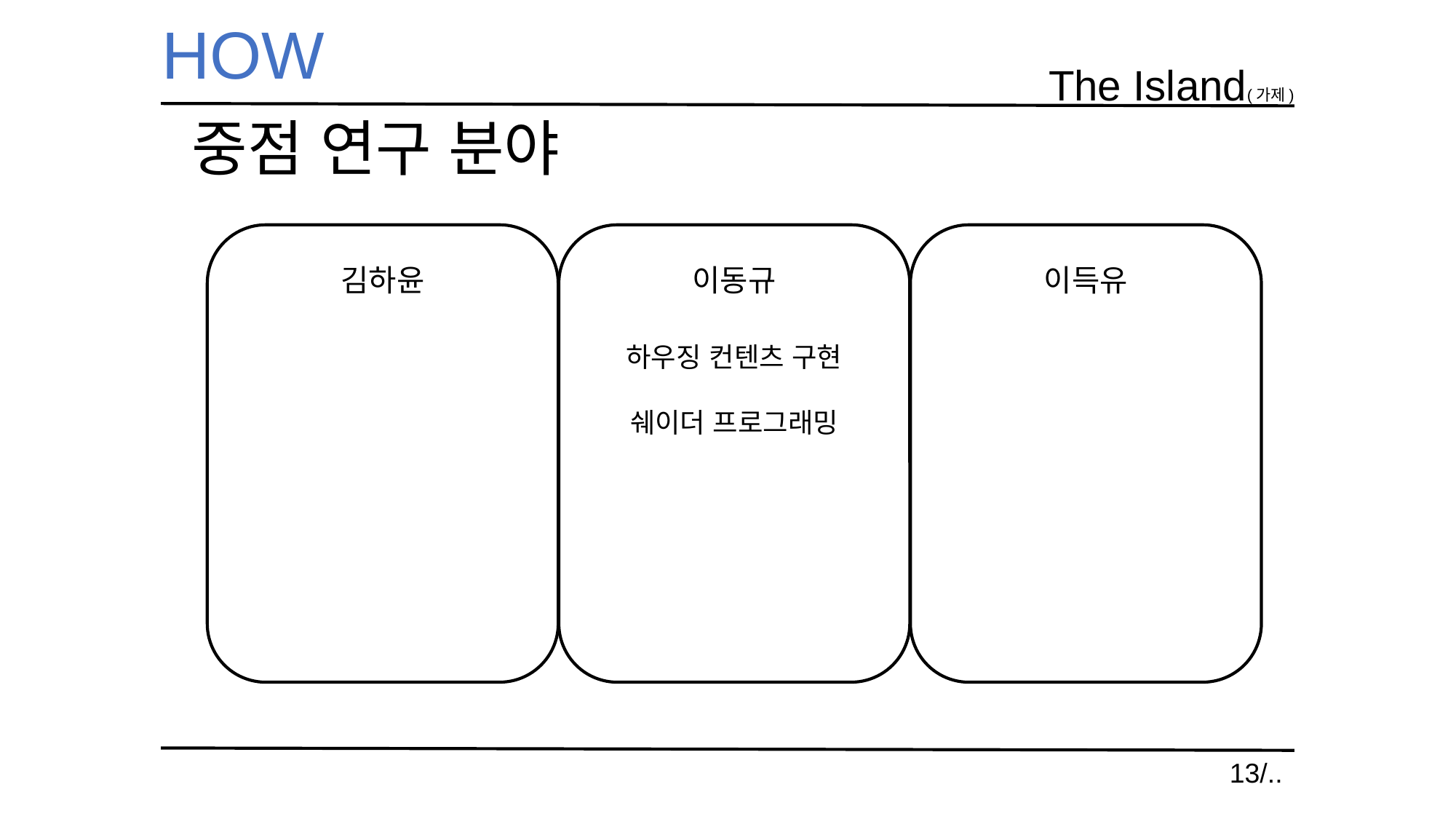

HOW
The Island(가제)
중점 연구 분야

김하윤
이동규
이득유
하우징 컨텐츠 구현

쉐이더 프로그래밍
13/..